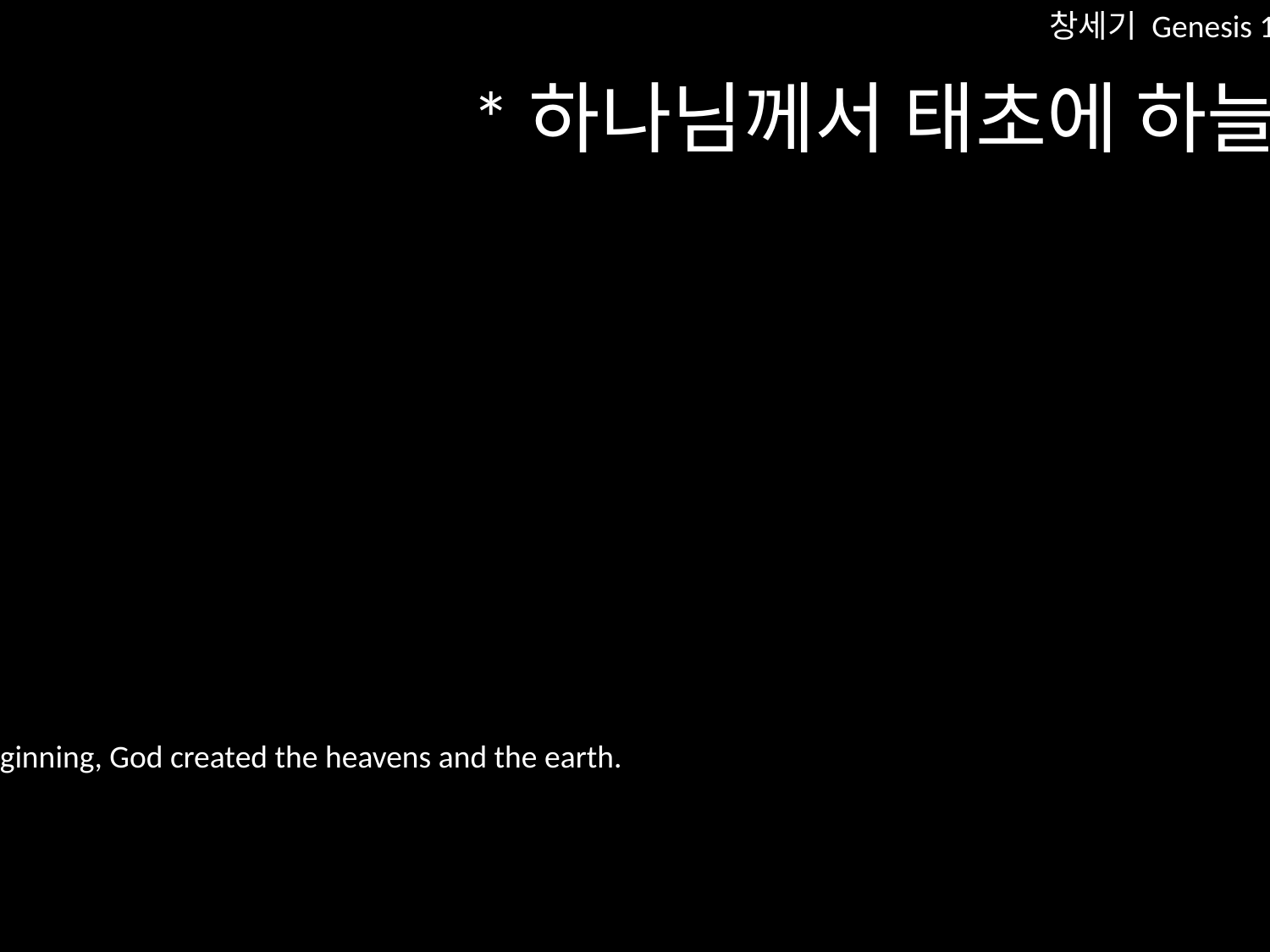

창세기 Genesis 1:1
*하나님께서 태초에 하늘과 땅을 창조하셨습니다.
In the beginning, God created the heavens and the earth.